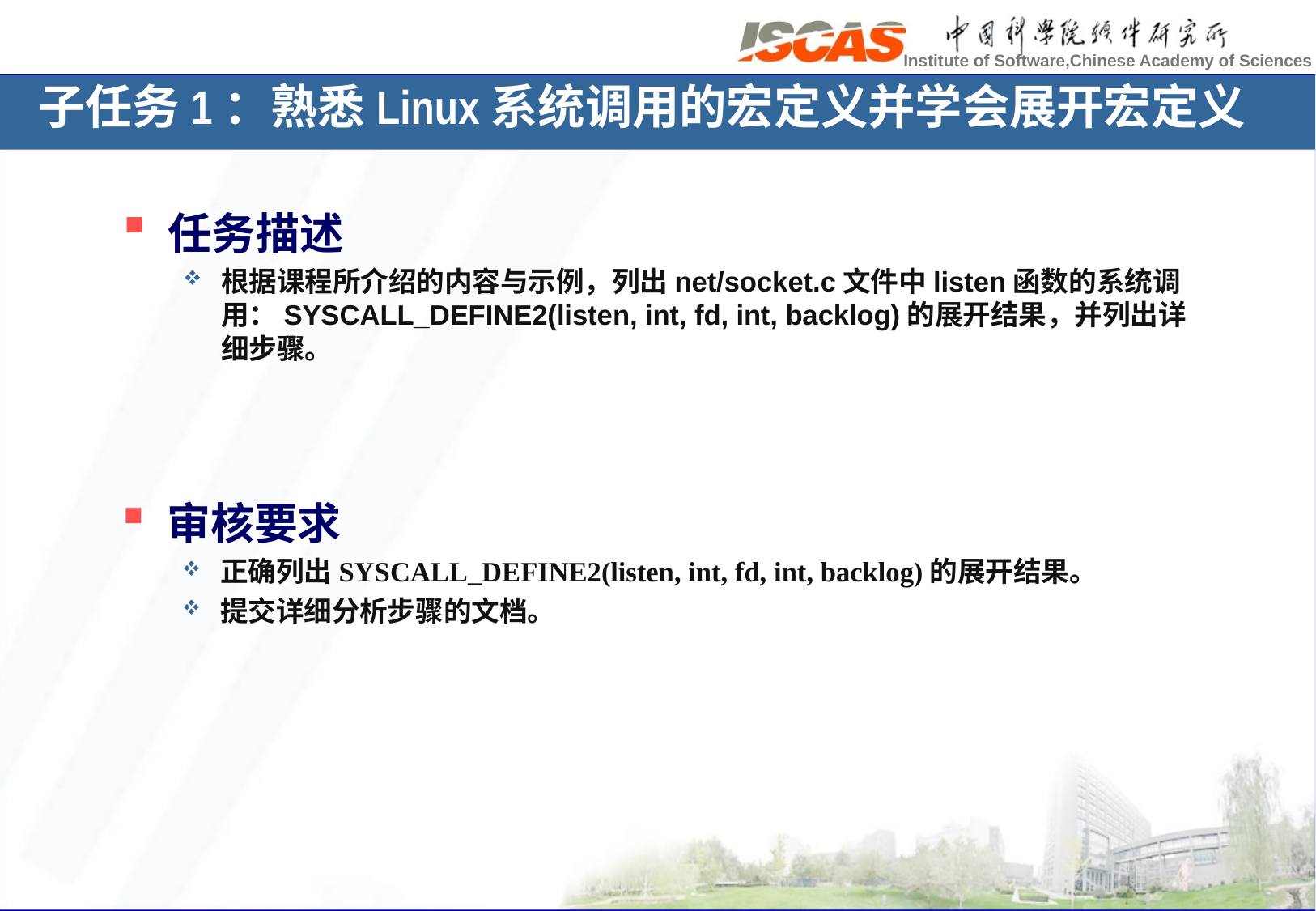

# 子任务1：熟悉Linux系统调用的宏定义并学会展开宏定义
任务描述
根据课程所介绍的内容与示例，列出net/socket.c文件中listen函数的系统调用：SYSCALL_DEFINE2(listen, int, fd, int, backlog)的展开结果，并列出详细步骤。
审核要求
正确列出SYSCALL_DEFINE2(listen, int, fd, int, backlog)的展开结果。
提交详细分析步骤的文档。